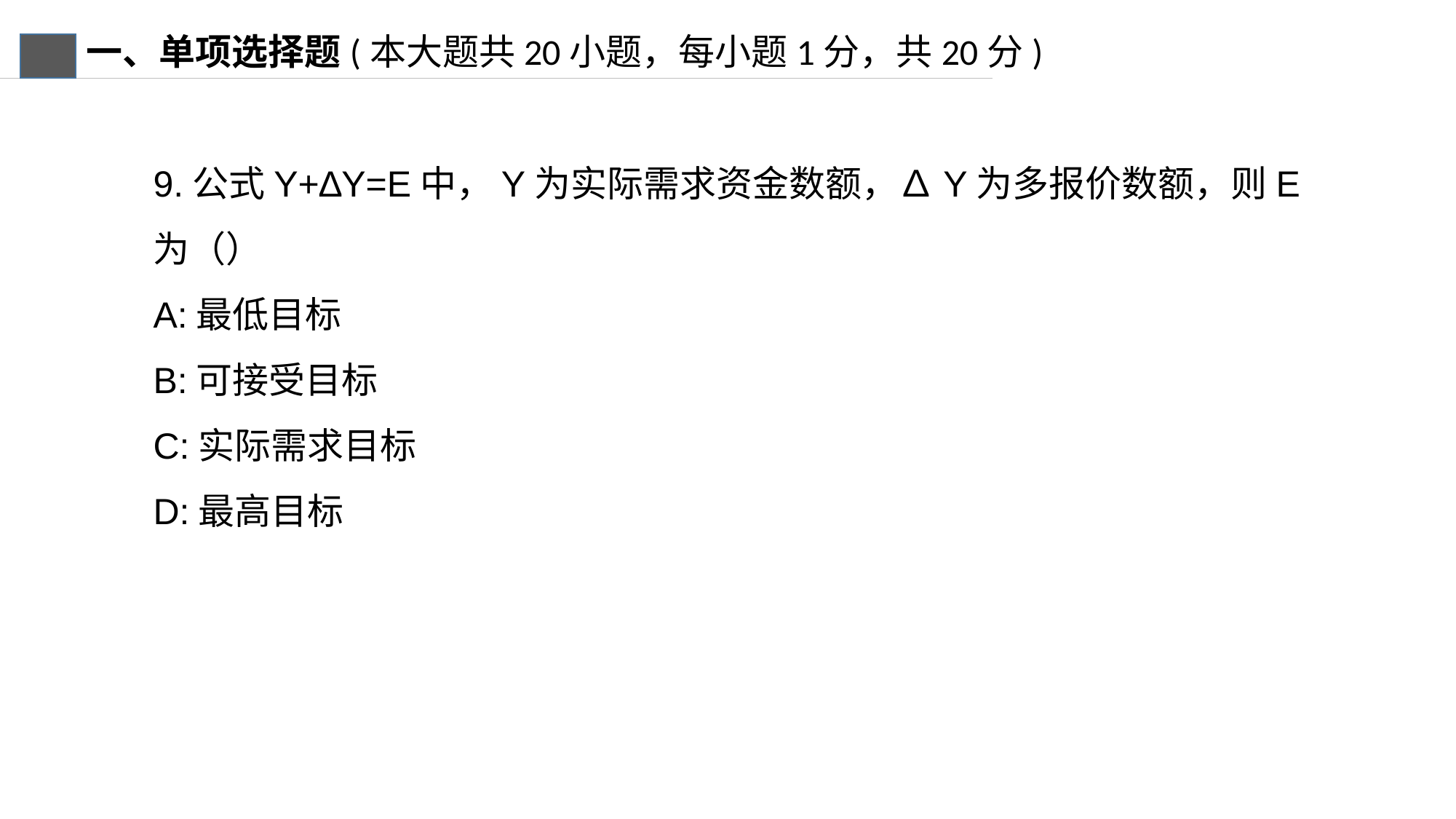

一、单项选择题(本大题共20小题，每小题1分，共20分)

9.公式Y+∆Y=E中，Y为实际需求资金数额，∆Y为多报价数额，则E为（）
A:最低目标
B:可接受目标
C:实际需求目标
D:最高目标